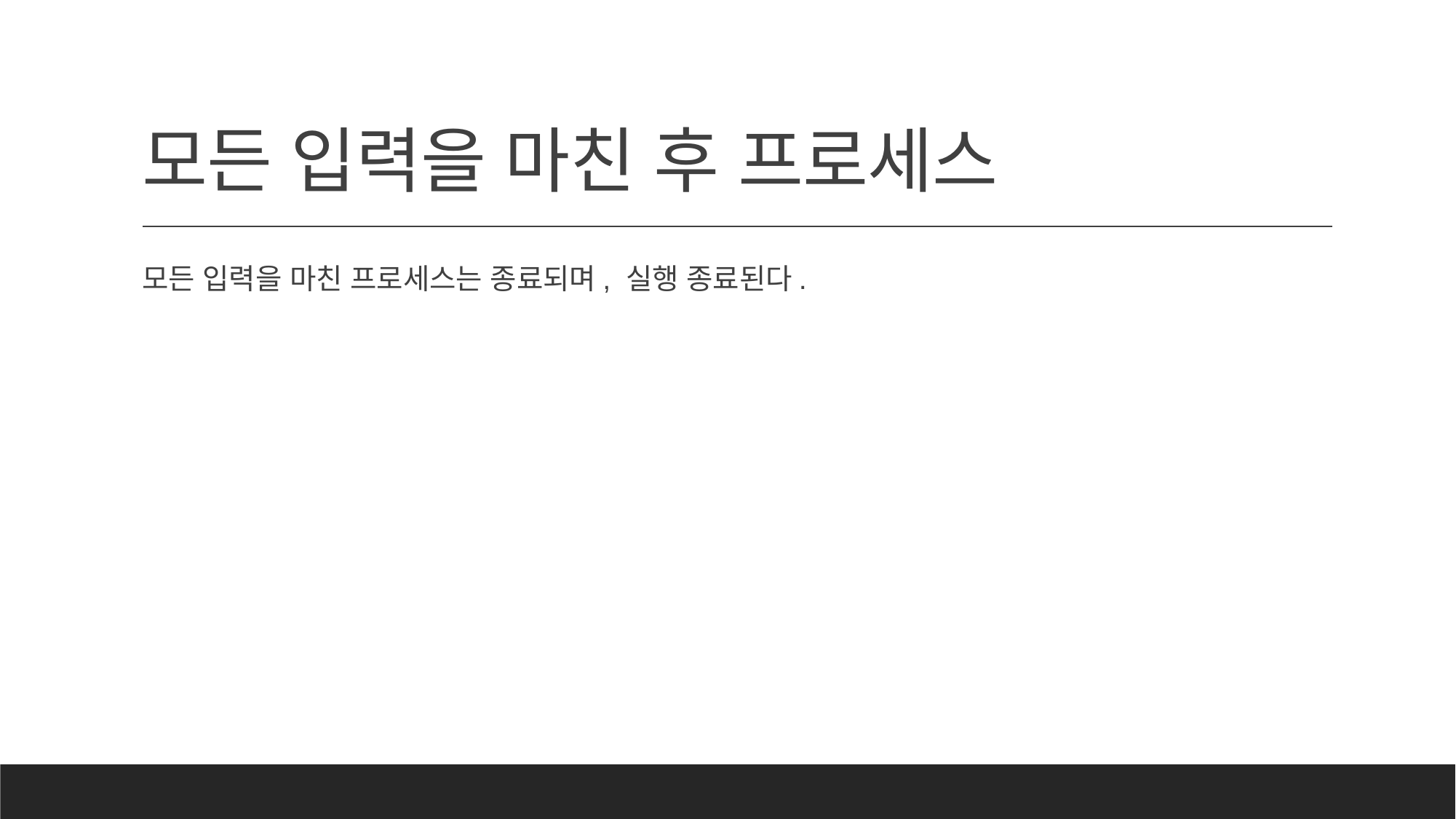

# 모든 입력을 마친 후 프로세스
모든 입력을 마친 프로세스는 종료되며, 실행 종료된다.